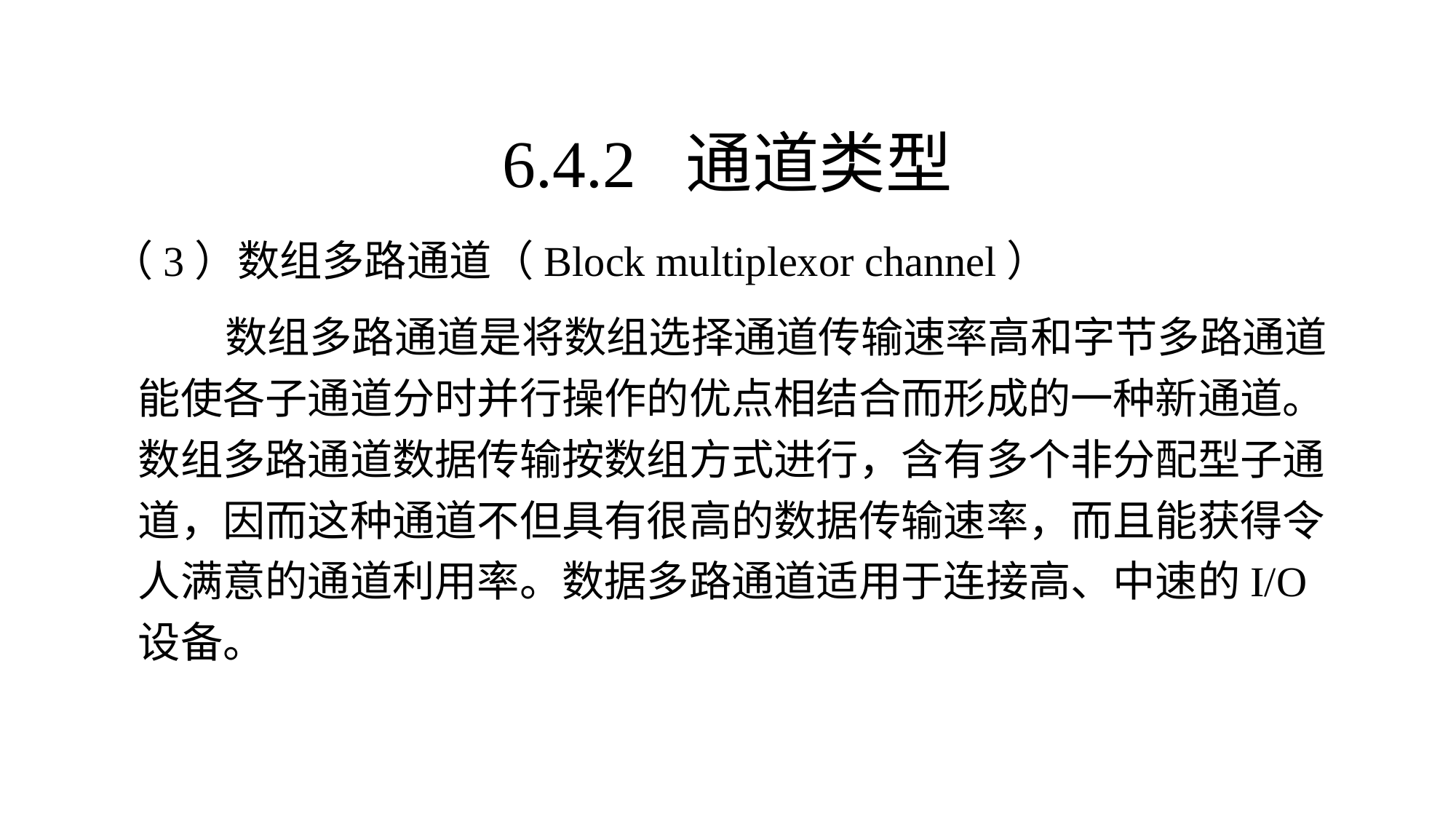

（3）数组多路通道（Block multiplexor channel）
           数组多路通道是将数组选择通道传输速率高和字节多路通道能使各子通道分时并行操作的优点相结合而形成的一种新通道。数组多路通道数据传输按数组方式进行，含有多个非分配型子通道，因而这种通道不但具有很高的数据传输速率，而且能获得令人满意的通道利用率。数据多路通道适用于连接高、中速的I/O设备。

6.4.2  通道类型
4